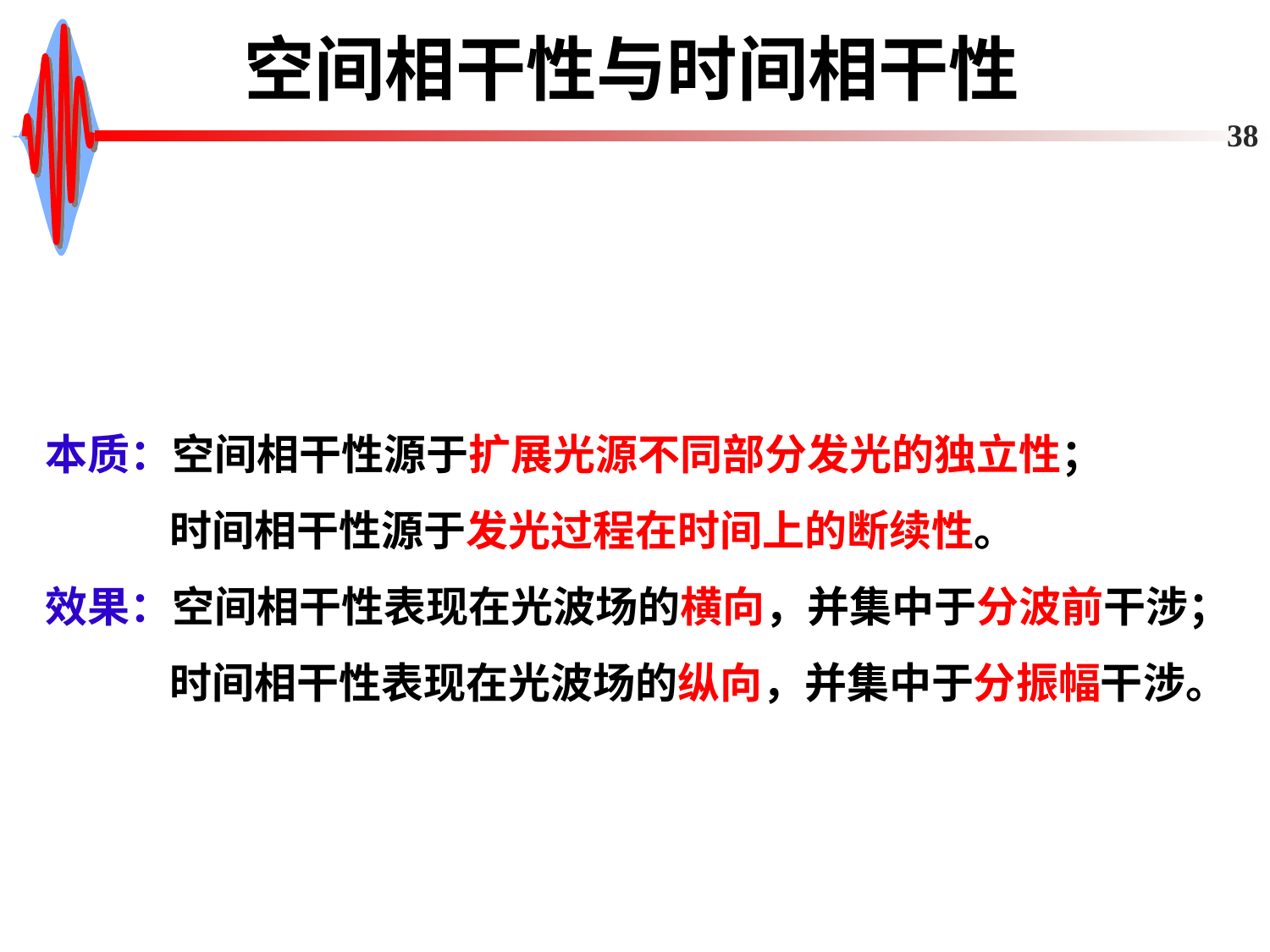

# 空间相干性与时间相干性
38
本质：空间相干性源于扩展光源不同部分发光的独立性；
            时间相干性源于发光过程在时间上的断续性。
效果：空间相干性表现在光波场的横向，并集中于分波前干涉；
            时间相干性表现在光波场的纵向，并集中于分振幅干涉。